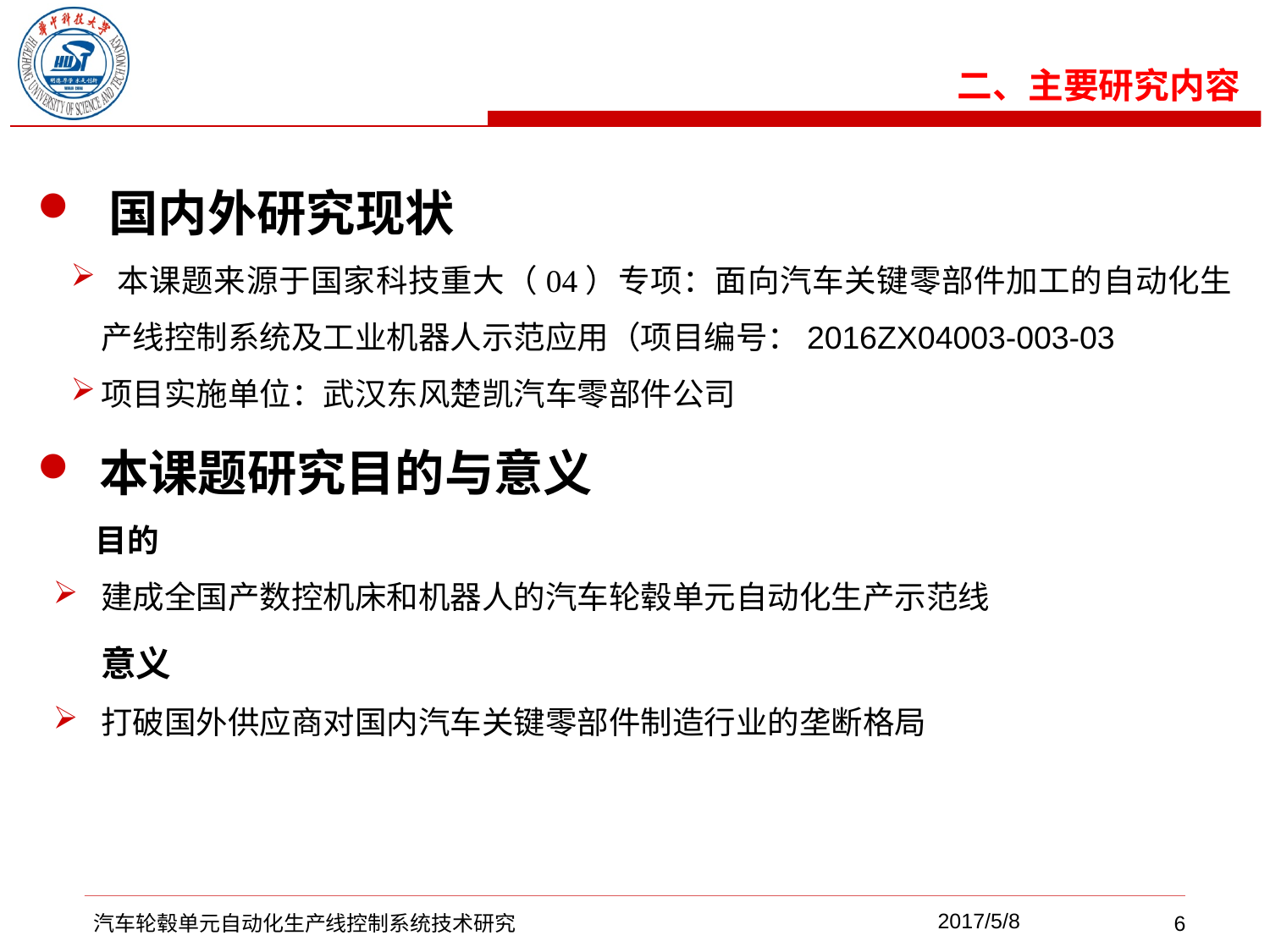

二、主要研究内容
  国内外研究现状
 本课题来源于国家科技重大（04）专项：面向汽车关键零部件加工的自动化生产线控制系统及工业机器人示范应用（项目编号：2016ZX04003-003-03
项目实施单位：武汉东风楚凯汽车零部件公司
 本课题研究目的与意义
       目的
建成全国产数控机床和机器人的汽车轮毂单元自动化生产示范线
意义
打破国外供应商对国内汽车关键零部件制造行业的垄断格局

2017/5/8
汽车轮毂单元自动化生产线控制系统技术研究
6